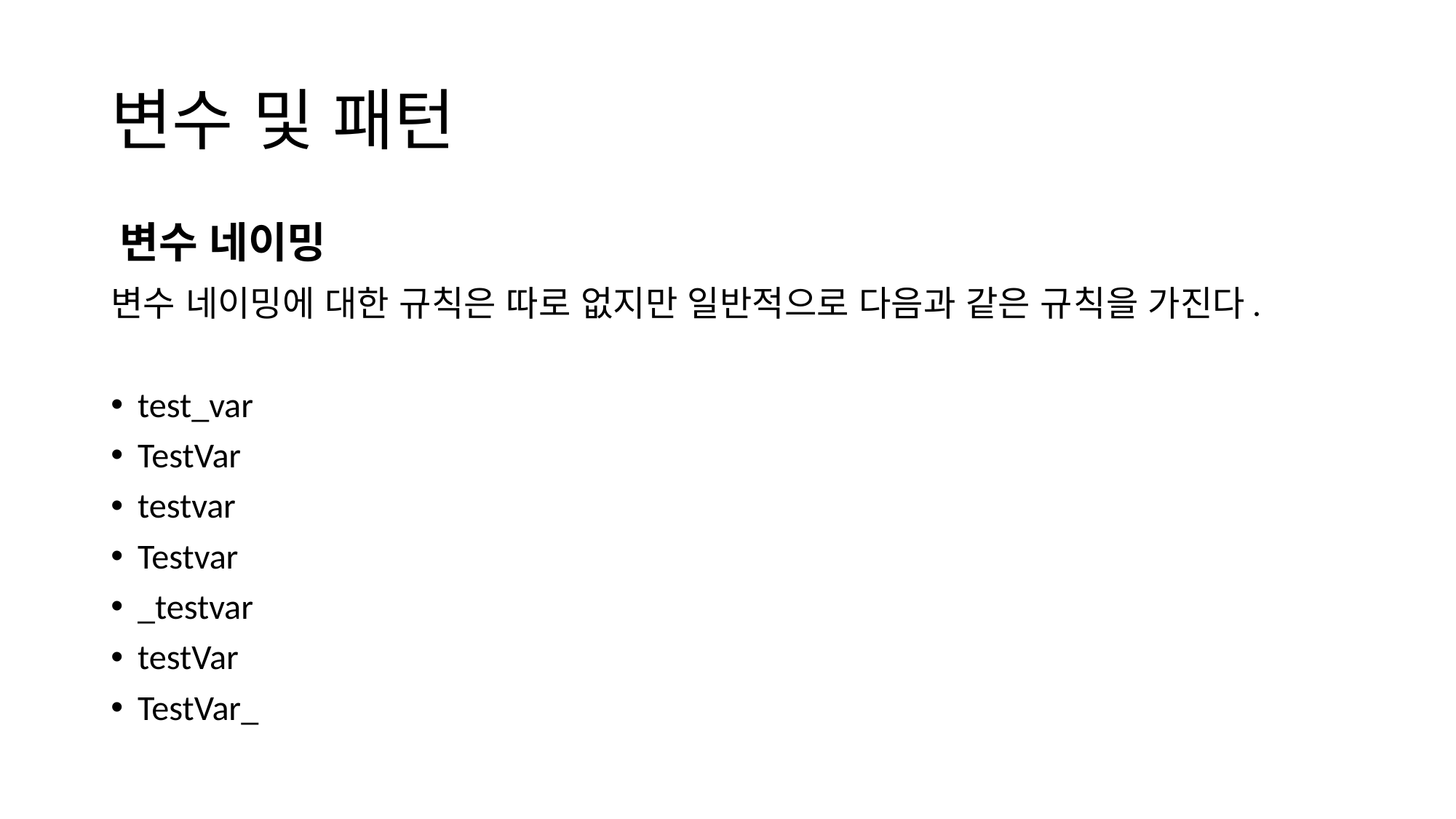

# 변수 및 패턴
변수 네이밍
변수 네이밍에 대한 규칙은 따로 없지만 일반적으로 다음과 같은 규칙을 가진다.

test_var
TestVar
testvar
Testvar
_testvar
testVar
TestVar_